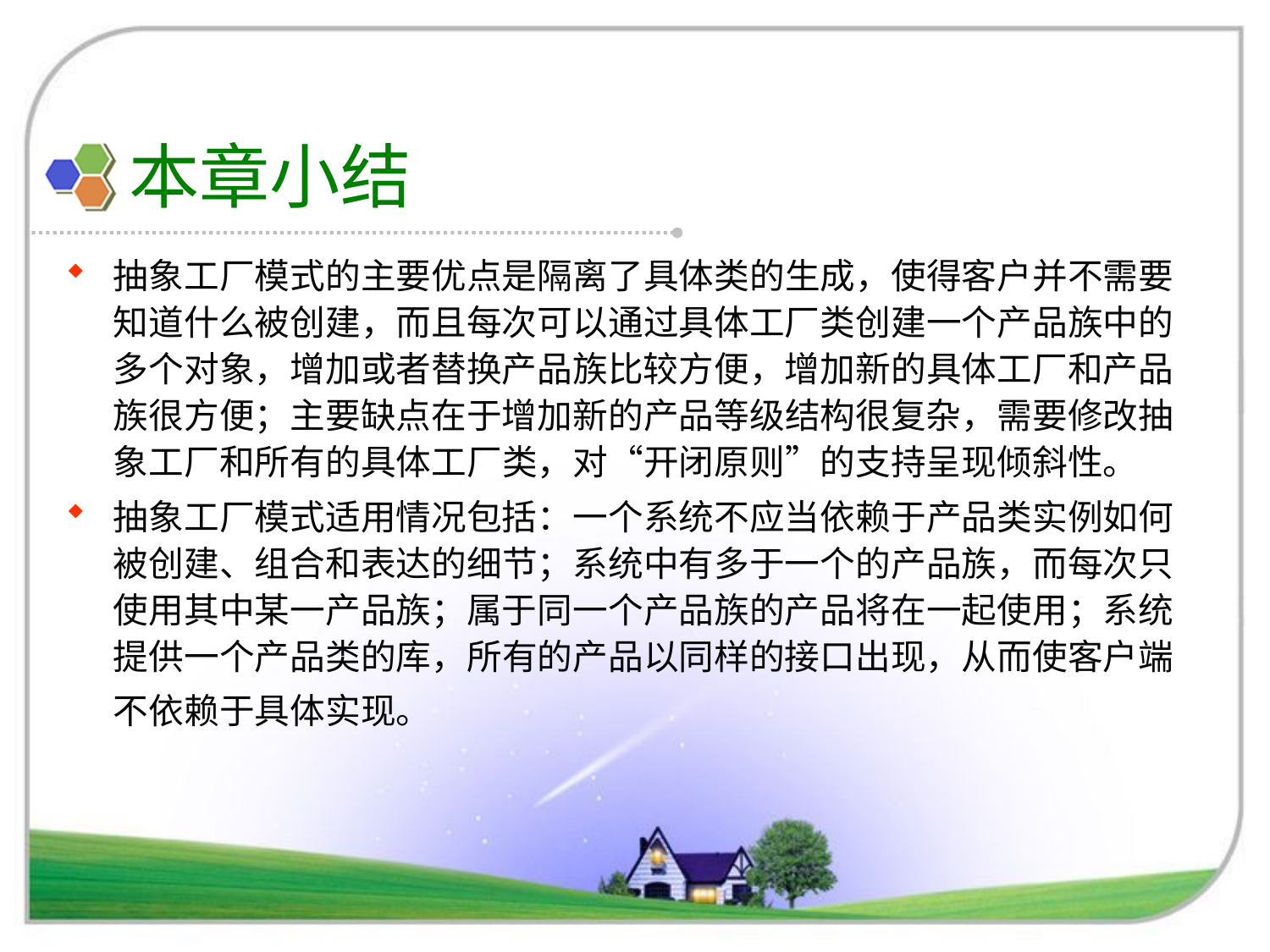

# 本章小结
抽象工厂模式的主要优点是隔离了具体类的生成，使得客户并不需要知道什么被创建，而且每次可以通过具体工厂类创建一个产品族中的多个对象，增加或者替换产品族比较方便，增加新的具体工厂和产品族很方便；主要缺点在于增加新的产品等级结构很复杂，需要修改抽象工厂和所有的具体工厂类，对“开闭原则”的支持呈现倾斜性。
抽象工厂模式适用情况包括：一个系统不应当依赖于产品类实例如何被创建、组合和表达的细节；系统中有多于一个的产品族，而每次只使用其中某一产品族；属于同一个产品族的产品将在一起使用；系统提供一个产品类的库，所有的产品以同样的接口出现，从而使客户端不依赖于具体实现。